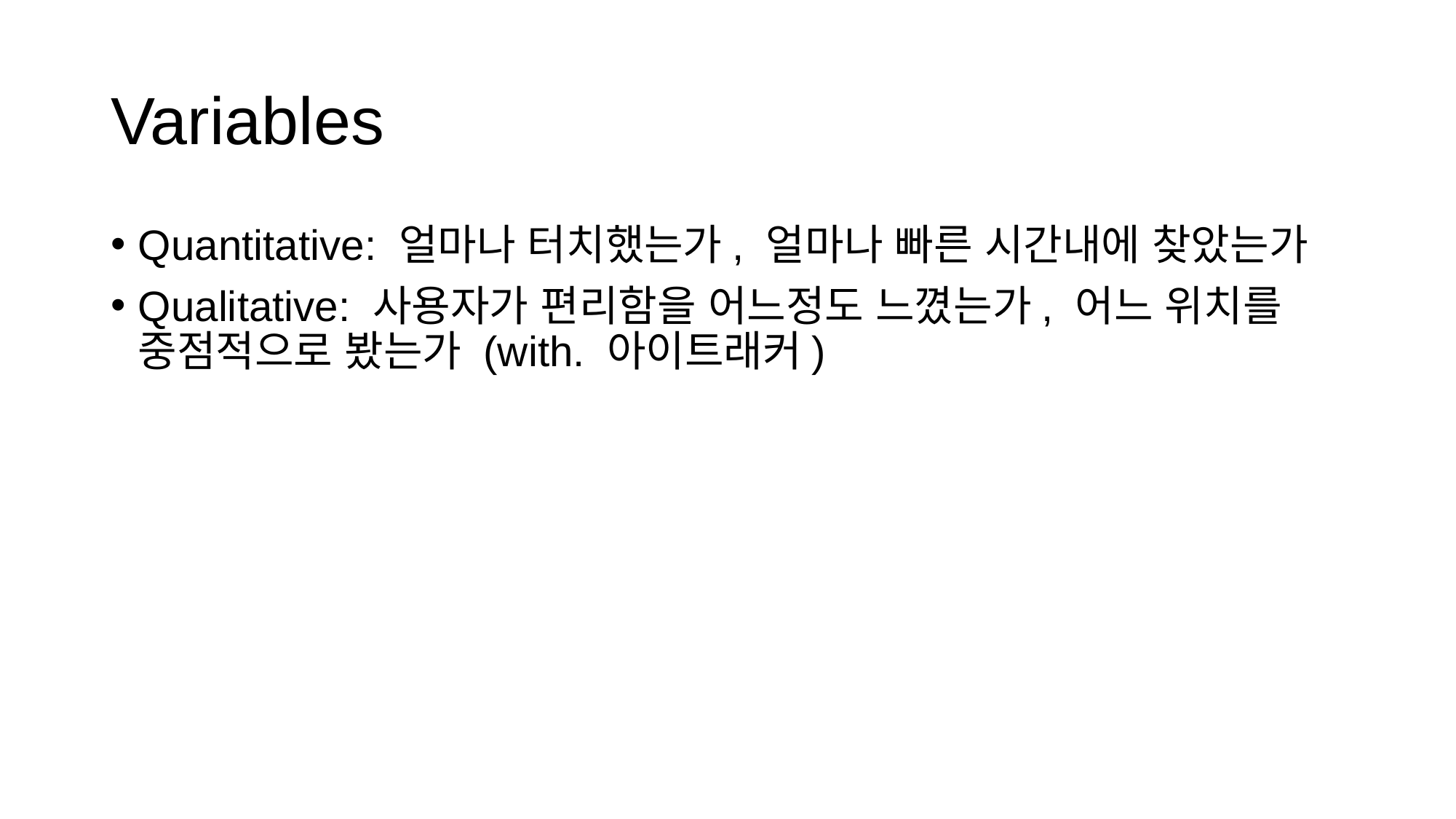

# Variables
Quantitative: 얼마나 터치했는가, 얼마나 빠른 시간내에 찾았는가
Qualitative: 사용자가 편리함을 어느정도 느꼈는가, 어느 위치를 중점적으로 봤는가 (with. 아이트래커)